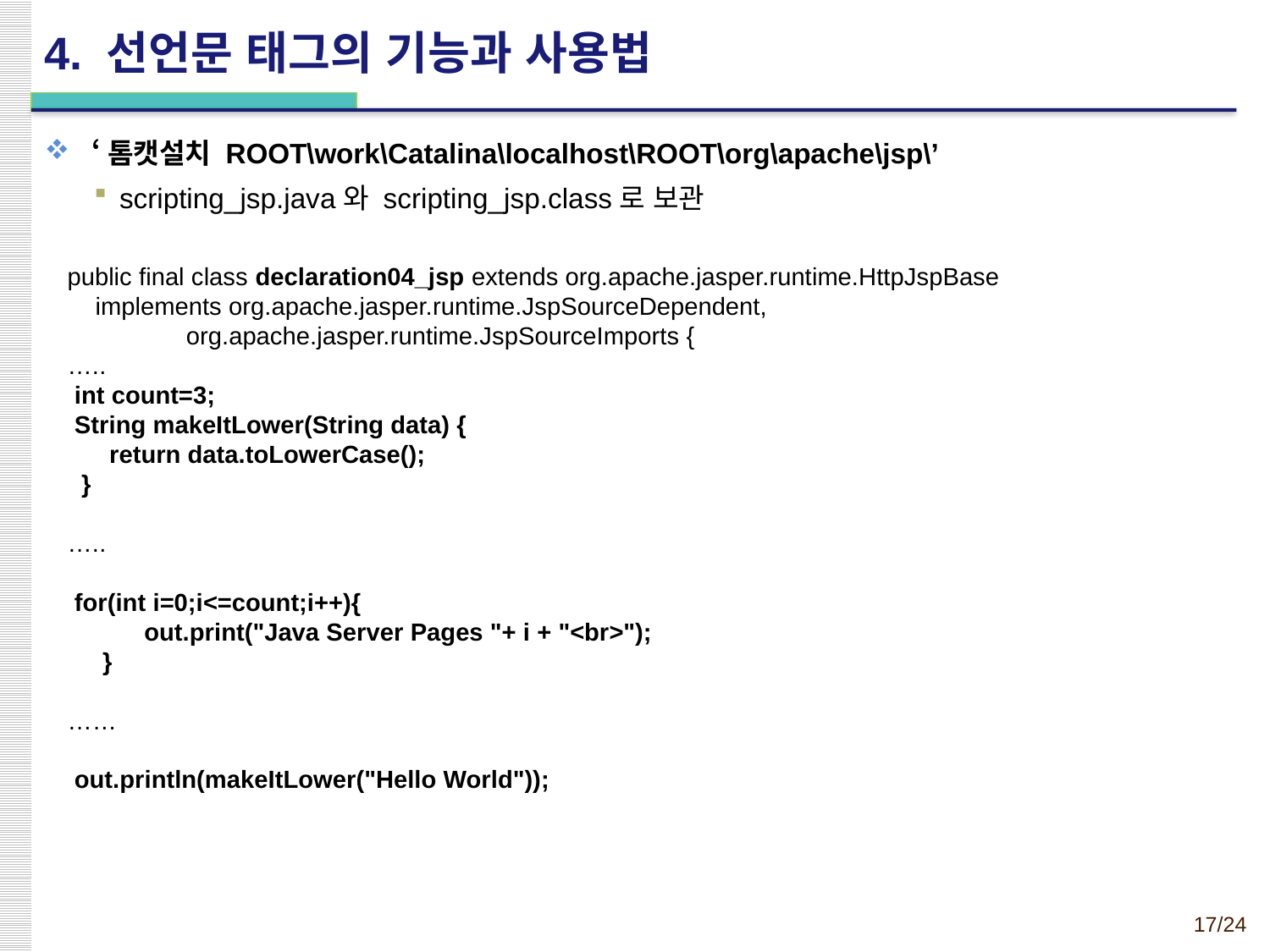

# 4. 선언문 태그의 기능과 사용법
‘톰캣설치 ROOT\work\Catalina\localhost\ROOT\org\apache\jsp\’
scripting_jsp.java와 scripting_jsp.class로 보관

public final class declaration04_jsp extends org.apache.jasper.runtime.HttpJspBase
    implements org.apache.jasper.runtime.JspSourceDependent,
                 org.apache.jasper.runtime.JspSourceImports {
…..
 int count=3;
 String makeItLower(String data) {
      return data.toLowerCase();
  }

…..

 for(int i=0;i<=count;i++){
           out.print("Java Server Pages "+ i + "<br>");
     }

……

 out.println(makeItLower("Hello World"));